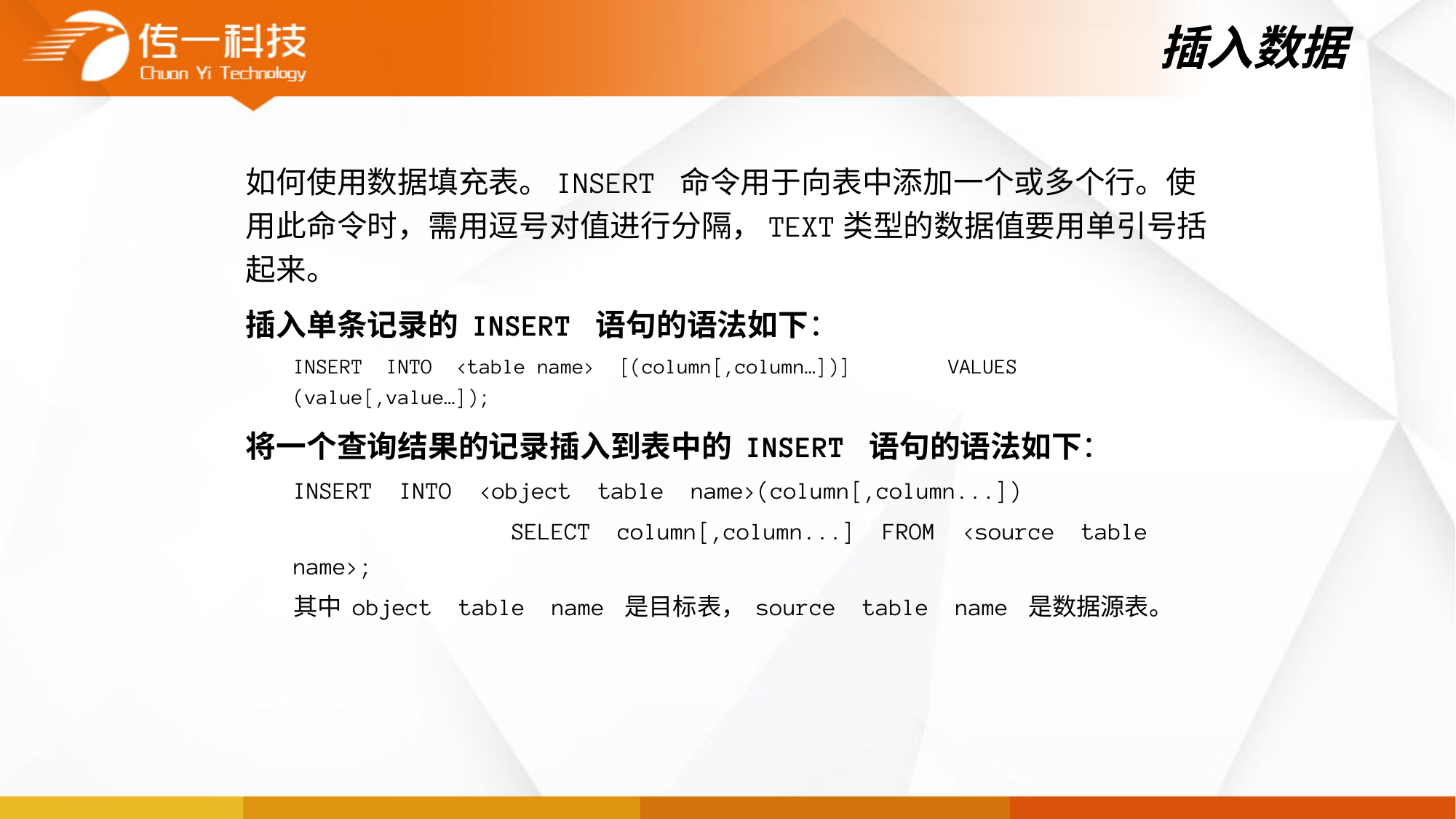

# 插入数据
如何使用数据填充表。INSERT 命令用于向表中添加一个或多个行。使用此命令时，需用逗号对值进行分隔，TEXT类型的数据值要用单引号括起来。
插入单条记录的 INSERT 语句的语法如下：
INSERT  INTO  <table name>  [(column[,column…])]	VALUES (value[,value…]);
将一个查询结果的记录插入到表中的 INSERT 语句的语法如下：
INSERT  INTO  <object  table  name>(column[,column...])
         	SELECT  column[,column...]  FROM  <source  table  name>;
其中 object  table  name 是目标表， source  table  name 是数据源表。